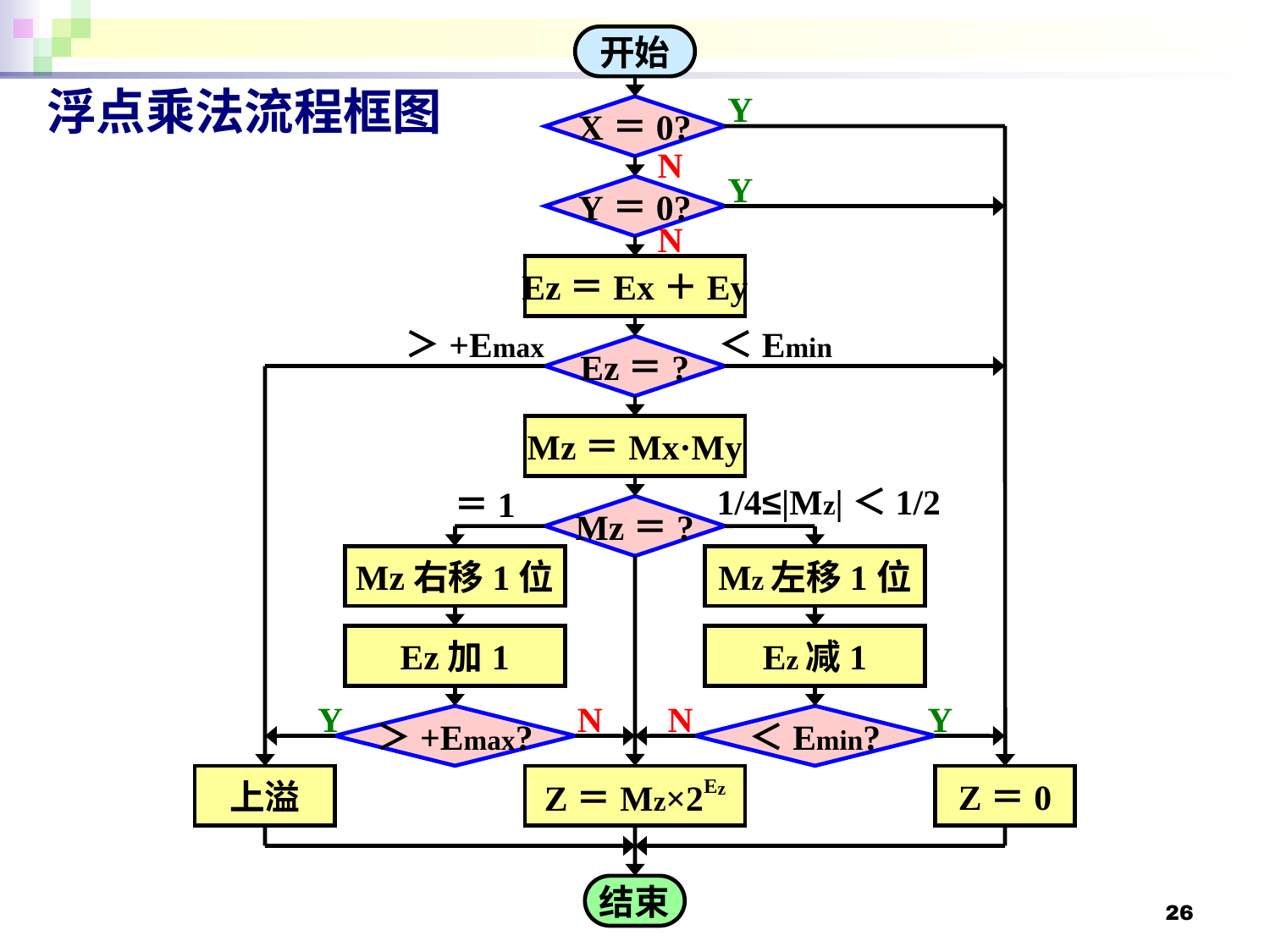

开始

浮点乘法流程框图

Y
X＝0?

N

Y
Y＝0?
N

Ez＝Ex＋Ey
＞+Emax

＜Emin
Ez＝?

Mz＝Mx·My
1/4≤|Mz|＜1/2
＝1

Mz＝?

Mz右移1位
Mz左移1位

Ez加1
Ez减1

Y
N
N
Y

＞+Emax?

＜Emin?
上溢
Z＝Mz×2Ez
Z＝0

26
结束